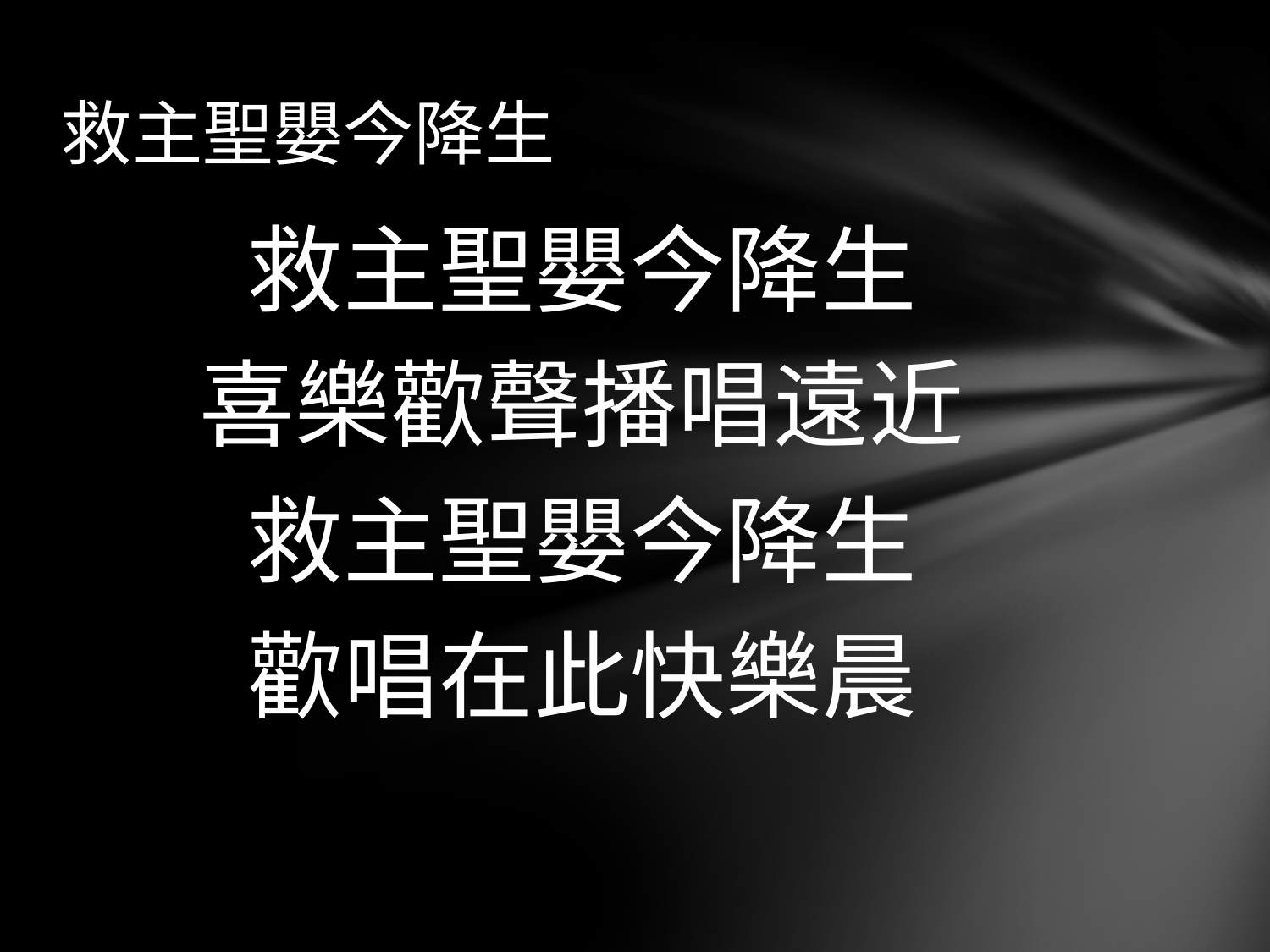

# 救主聖嬰今降生
救主聖嬰今降生
喜樂歡聲播唱遠近
救主聖嬰今降生
歡唱在此快樂晨